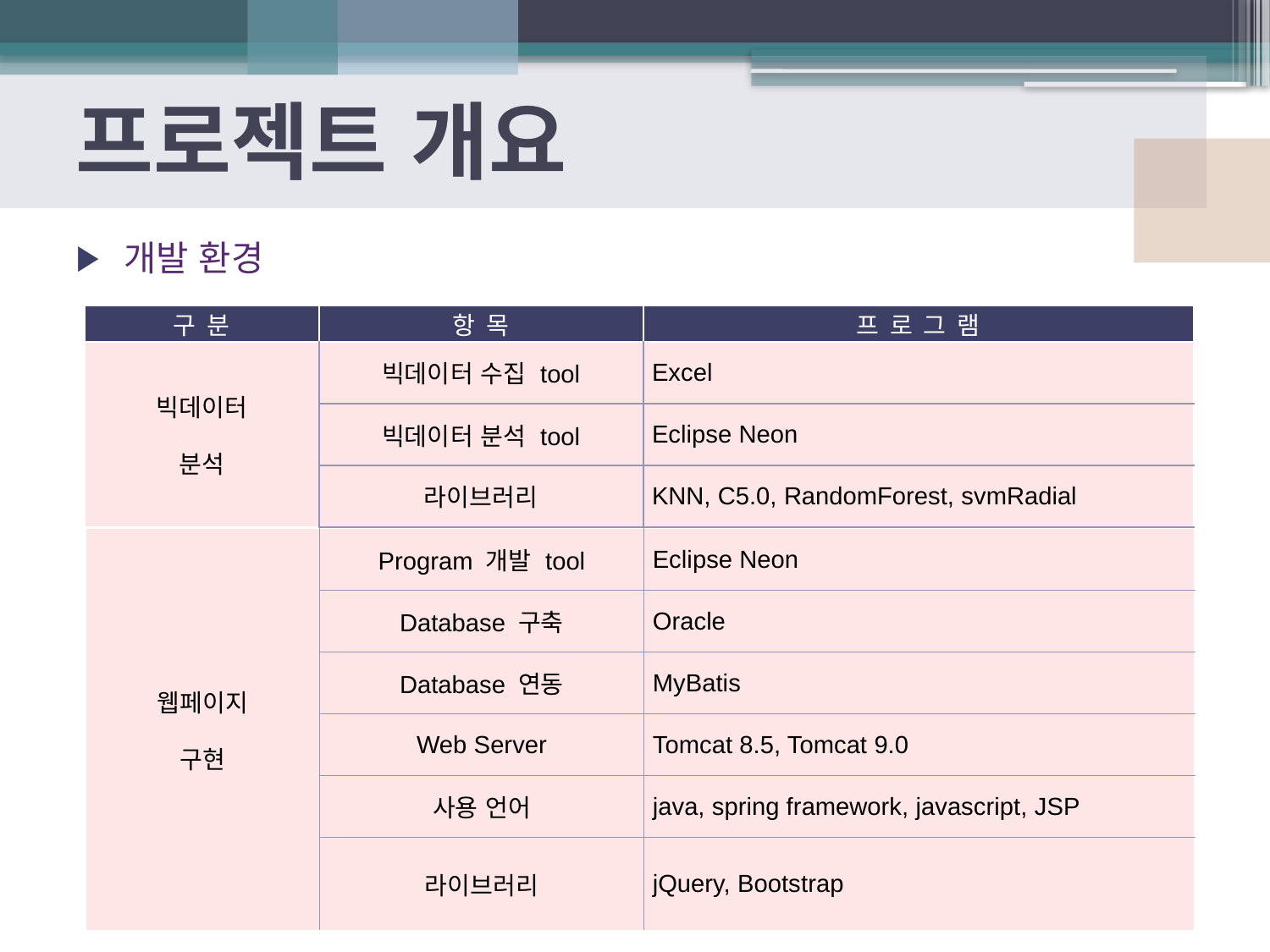

# 프로젝트 개요
개발 환경
| 구분 | 항목 | 프로그램 |
| --- | --- | --- |
| 빅데이터 분석 | 빅데이터 수집 tool | Excel |
|  | 빅데이터 분석 tool | Eclipse Neon |
|  | 라이브러리 | KNN, C5.0, RandomForest, svmRadial |
| 웹페이지 구현 | Program 개발 tool | Eclipse Neon |
| --- | --- | --- |
|  | Database 구축 | Oracle |
|  | Database 연동 | MyBatis |
|  | Web Server | Tomcat 8.5, Tomcat 9.0 |
|  | 사용 언어 | java, spring framework, javascript, JSP |
|  | 라이브러리 | jQuery, Bootstrap |